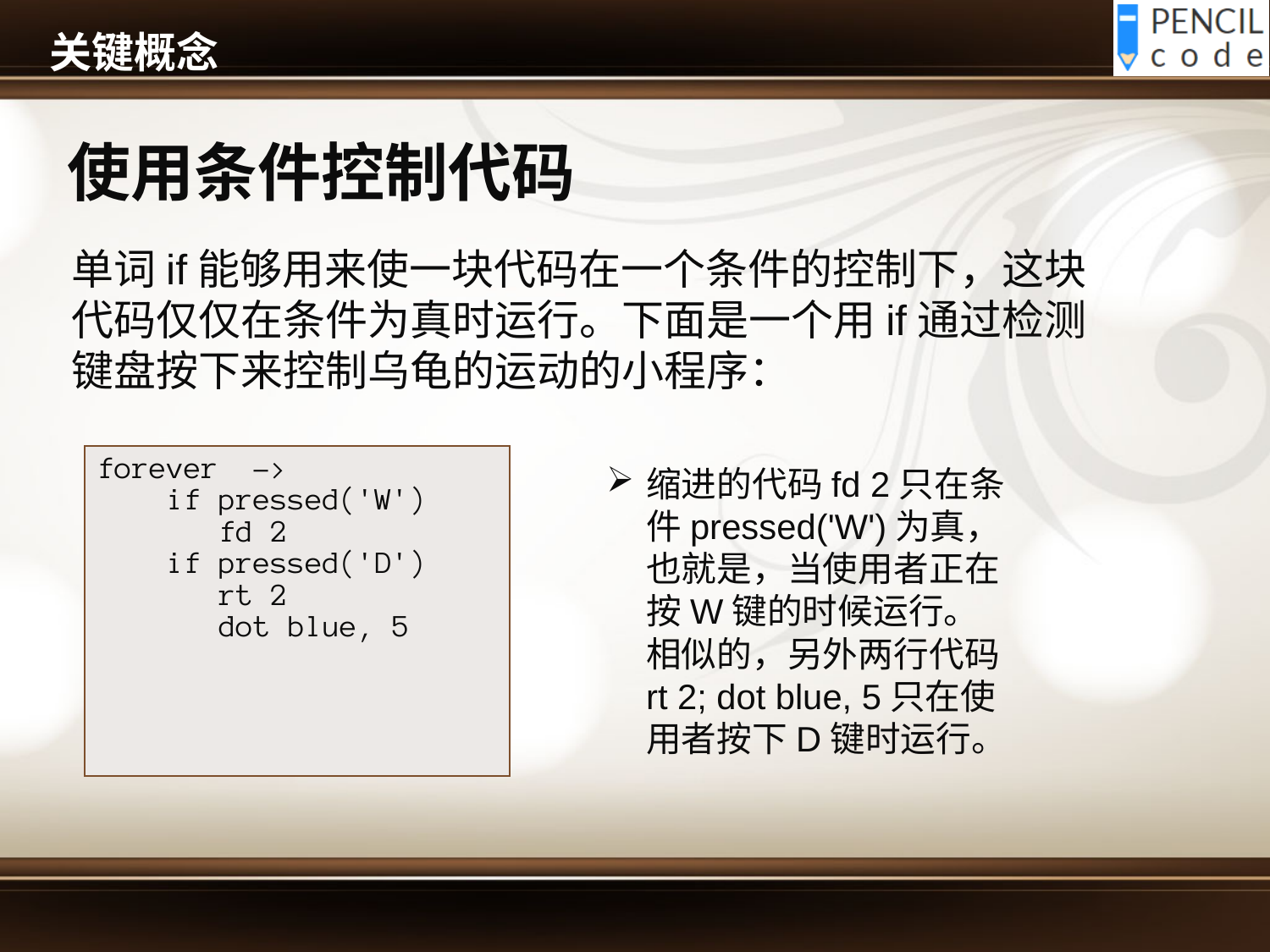

# 关键概念
使用条件控制代码
单词if能够用来使一块代码在一个条件的控制下，这块代码仅仅在条件为真时运行。下面是一个用if通过检测键盘按下来控制乌龟的运动的小程序：
| forever -> if pressed('W') fd 2 if pressed('D') rt 2 dot blue, 5 |
| --- |
缩进的代码fd 2只在条件pressed('W')为真，也就是，当使用者正在按W键的时候运行。相似的，另外两行代码rt 2; dot blue, 5只在使用者按下D键时运行。